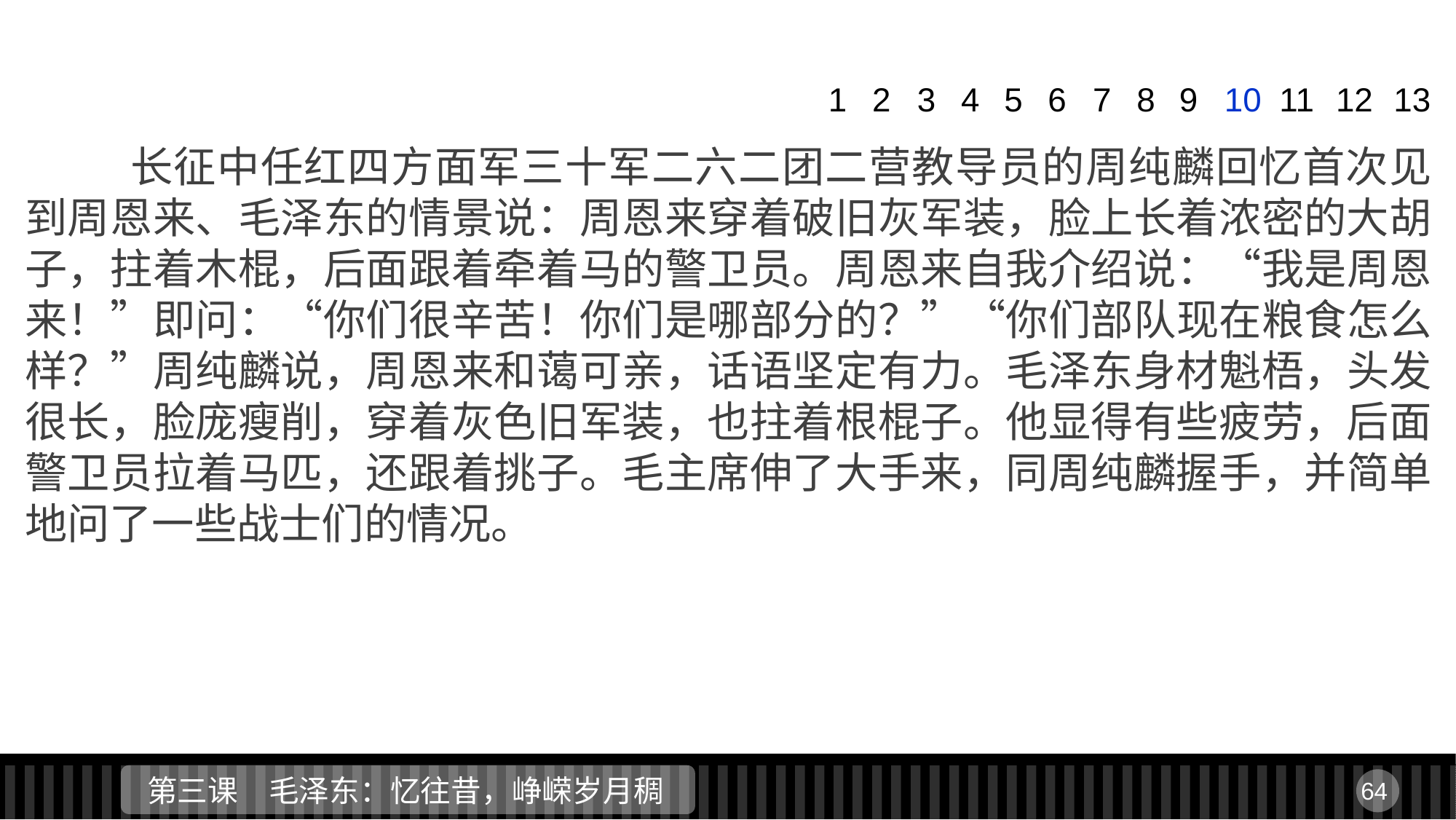

1
2
3
4
5
6
7
8
9
10
11
12
13
         长征中任红四方面军三十军二六二团二营教导员的周纯麟回忆首次见到周恩来、毛泽东的情景说：周恩来穿着破旧灰军装，脸上长着浓密的大胡子，拄着木棍，后面跟着牵着马的警卫员。周恩来自我介绍说：“我是周恩来！”即问：“你们很辛苦！你们是哪部分的？”“你们部队现在粮食怎么样？”周纯麟说，周恩来和蔼可亲，话语坚定有力。毛泽东身材魁梧，头发很长，脸庞瘦削，穿着灰色旧军装，也拄着根棍子。他显得有些疲劳，后面警卫员拉着马匹，还跟着挑子。毛主席伸了大手来，同周纯麟握手，并简单地问了一些战士们的情况。